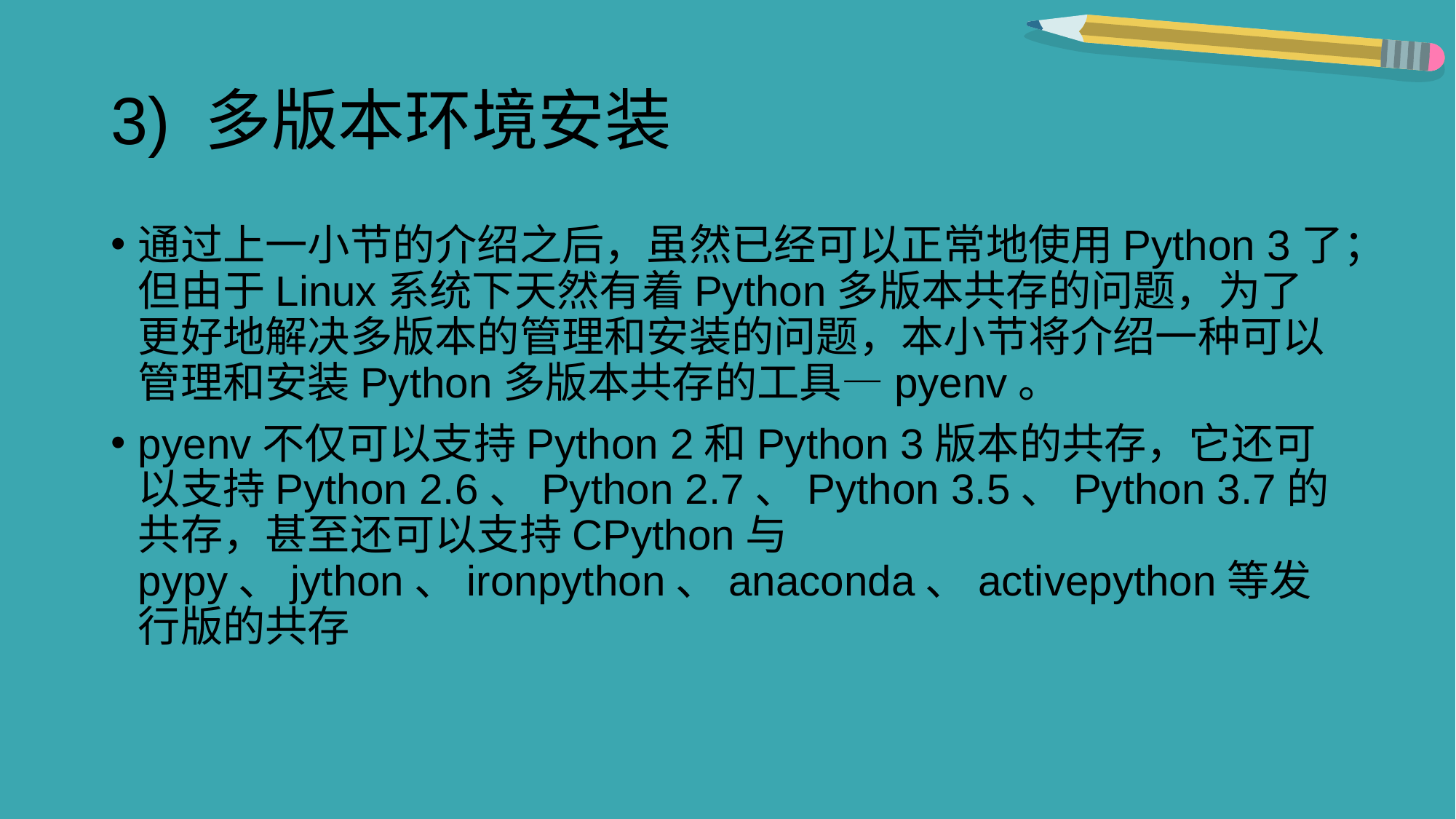

# 3) 多版本环境安装
通过上一小节的介绍之后，虽然已经可以正常地使用Python 3了；但由于Linux系统下天然有着Python多版本共存的问题，为了更好地解决多版本的管理和安装的问题，本小节将介绍一种可以管理和安装Python多版本共存的工具—pyenv。
pyenv不仅可以支持Python 2和Python 3版本的共存，它还可以支持Python 2.6、Python 2.7、Python 3.5、Python 3.7的共存，甚至还可以支持CPython与pypy、jython、ironpython、anaconda、activepython等发行版的共存